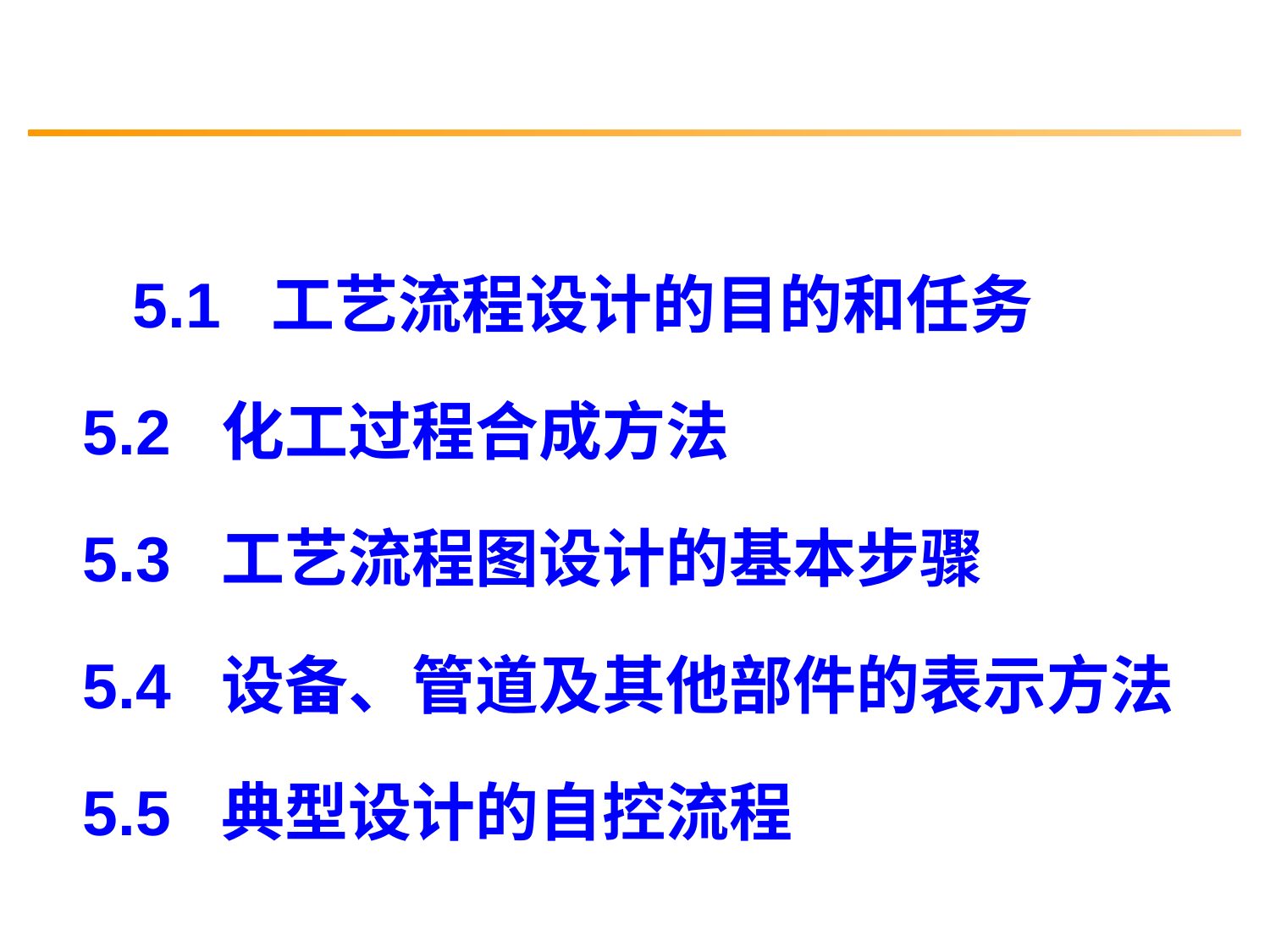

5.1  工艺流程设计的目的和任务
    5.2  化工过程合成方法
    5.3  工艺流程图设计的基本步骤
    5.4  设备、管道及其他部件的表示方法
    5.5  典型设计的自控流程